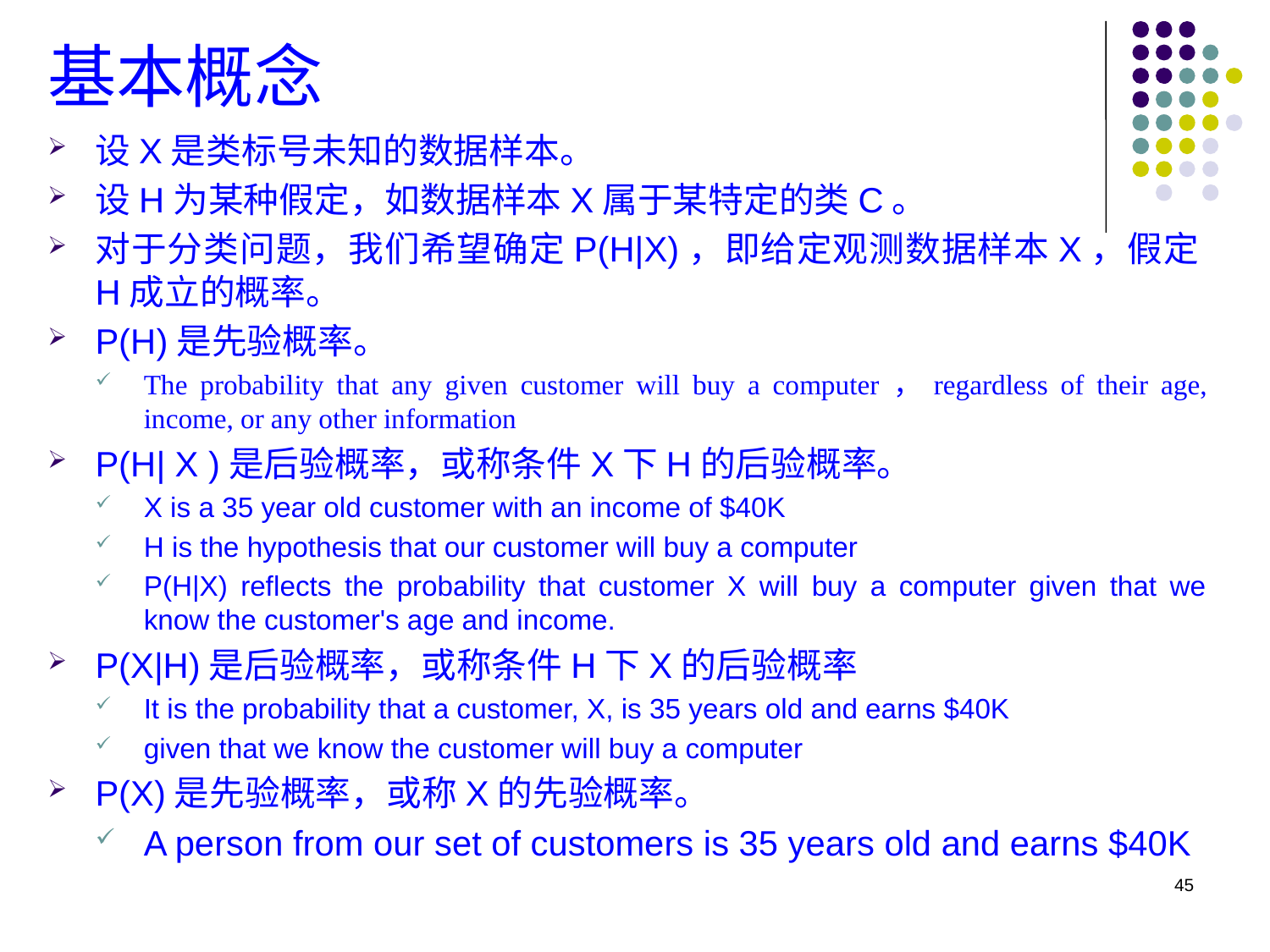

# 基本概念
设X是类标号未知的数据样本。
设H为某种假定，如数据样本X属于某特定的类C。
对于分类问题，我们希望确定P(H|X)，即给定观测数据样本X，假定H成立的概率。
P(H)是先验概率。
The probability that any given customer will buy a computer，regardless of their age, income, or any other information
P(H| X )是后验概率，或称条件X下H的后验概率。
X is a 35 year old customer with an income of $40K
H is the hypothesis that our customer will buy a computer
P(H|X) reflects the probability that customer X will buy a computer given that we know the customer's age and income.
P(X|H)是后验概率，或称条件H下X的后验概率
It is the probability that a customer, X, is 35 years old and earns $40K
given that we know the customer will buy a computer
P(X)是先验概率，或称X的先验概率。
A person from our set of customers is 35 years old and earns $40K
45